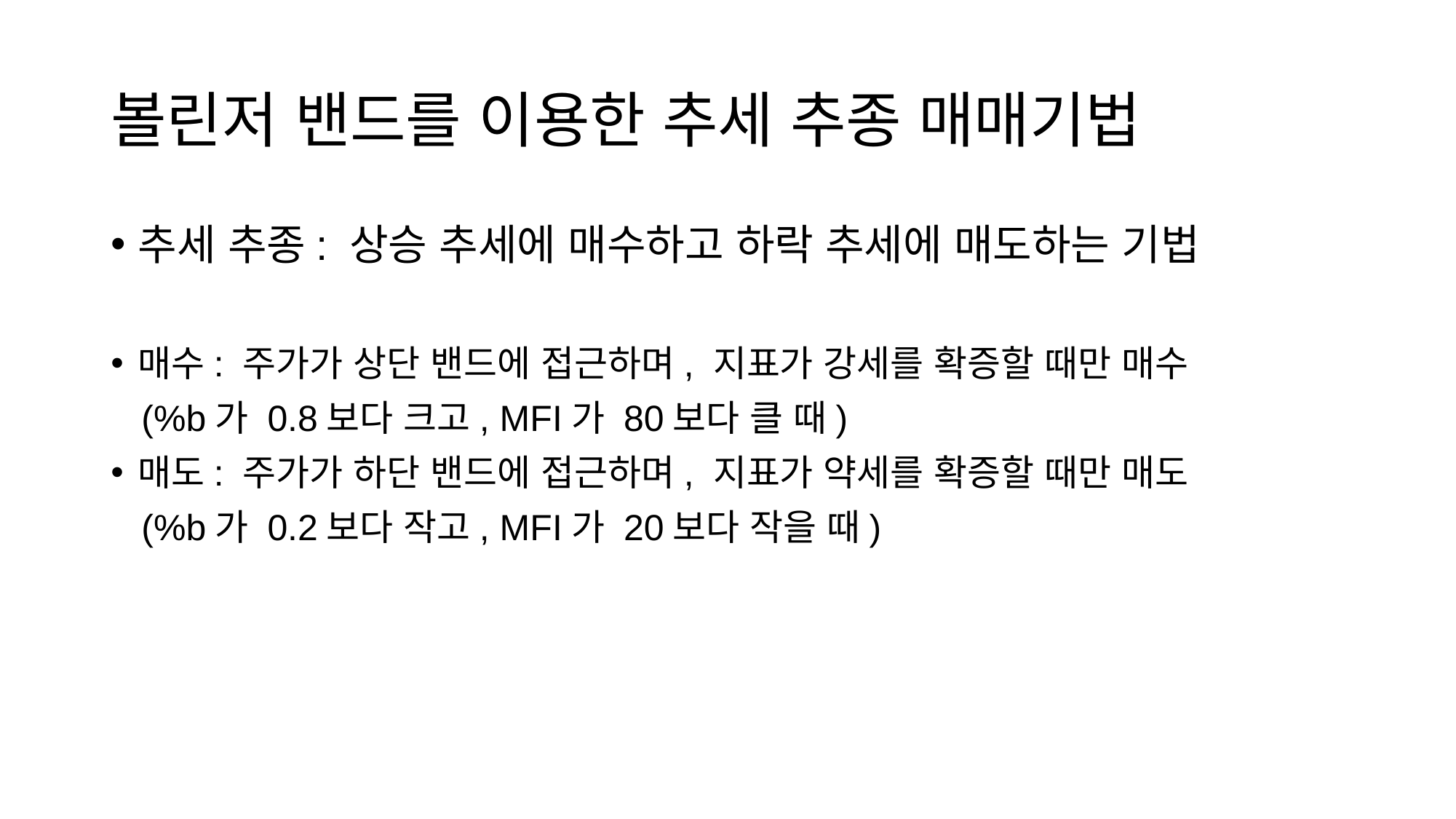

# 볼린저 밴드를 이용한 추세 추종 매매기법
추세 추종: 상승 추세에 매수하고 하락 추세에 매도하는 기법

매수: 주가가 상단 밴드에 접근하며, 지표가 강세를 확증할 때만 매수
   (%b가 0.8보다 크고, MFI가 80보다 클 때)
매도: 주가가 하단 밴드에 접근하며, 지표가 약세를 확증할 때만 매도
   (%b가 0.2보다 작고, MFI가 20보다 작을 때)